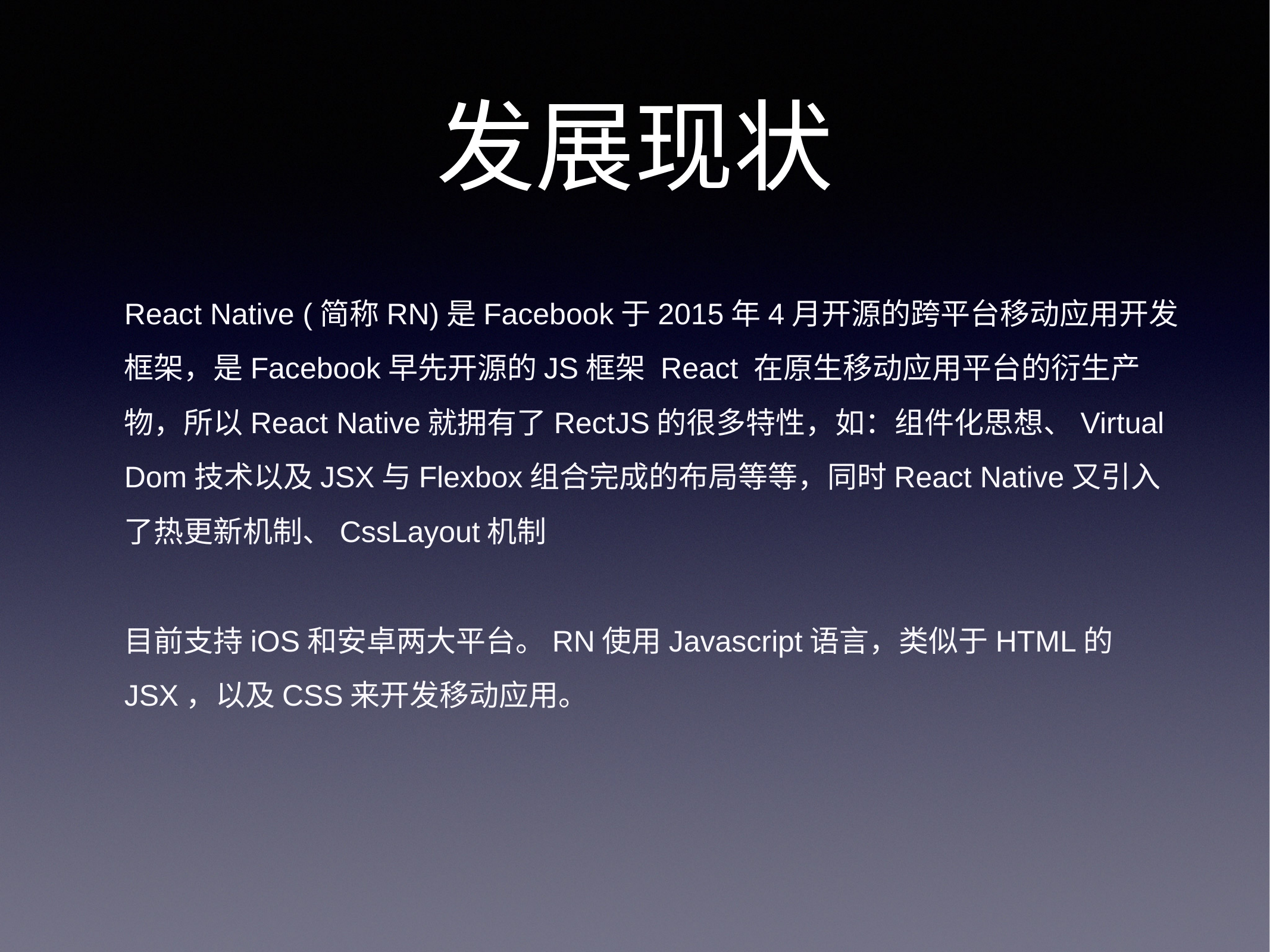

# 发展现状
React Native (简称RN)是Facebook于2015年4月开源的跨平台移动应用开发框架，是Facebook早先开源的JS框架 React 在原生移动应用平台的衍生产物，所以React Native就拥有了RectJS的很多特性，如：组件化思想、Virtual Dom技术以及JSX与Flexbox组合完成的布局等等，同时React Native又引入了热更新机制、CssLayout机制

目前支持iOS和安卓两大平台。RN使用Javascript语言，类似于HTML的JSX，以及CSS来开发移动应用。